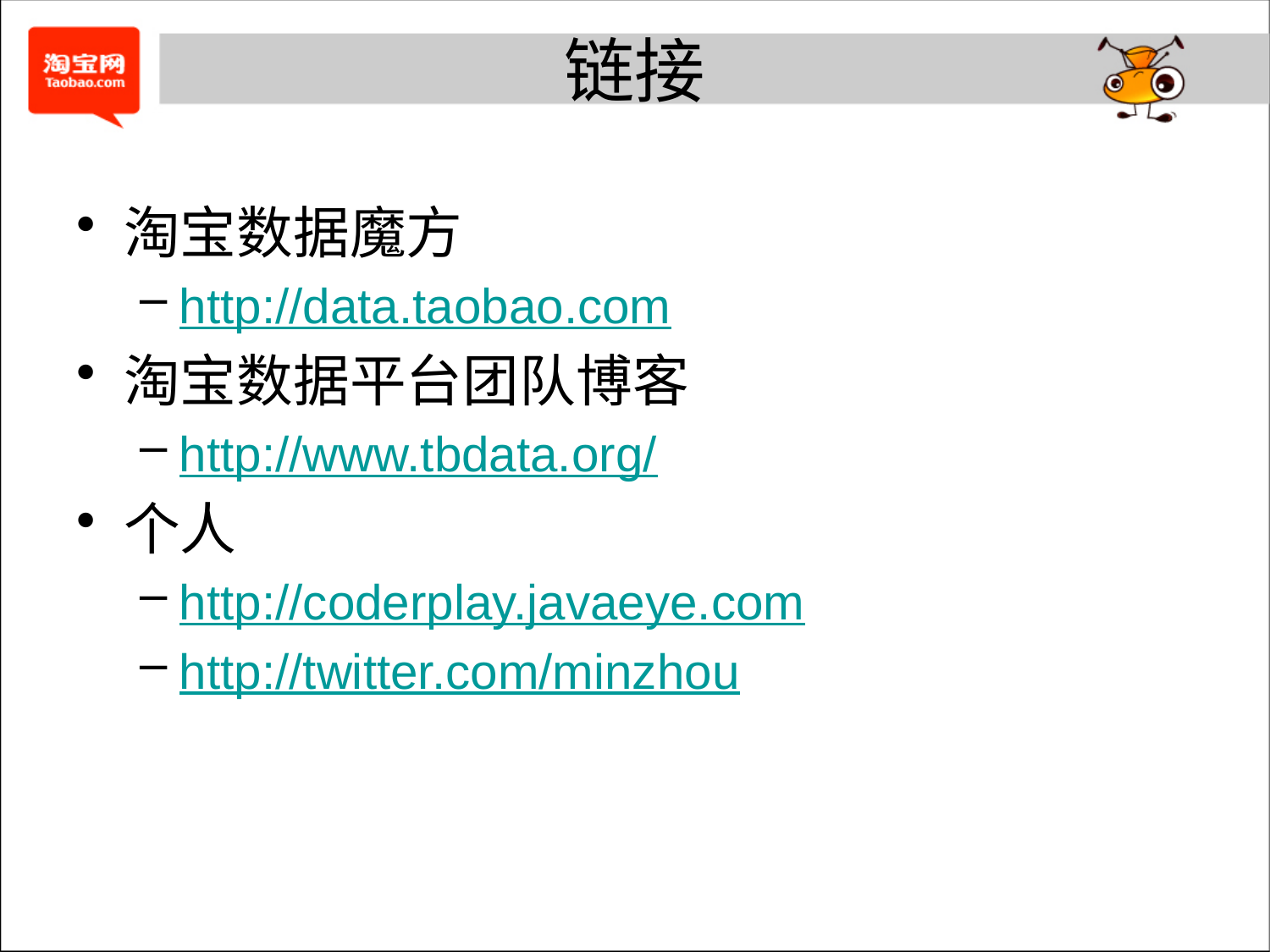

# 链接
淘宝数据魔方
http://data.taobao.com
淘宝数据平台团队博客
http://www.tbdata.org/
个人
http://coderplay.javaeye.com
http://twitter.com/minzhou